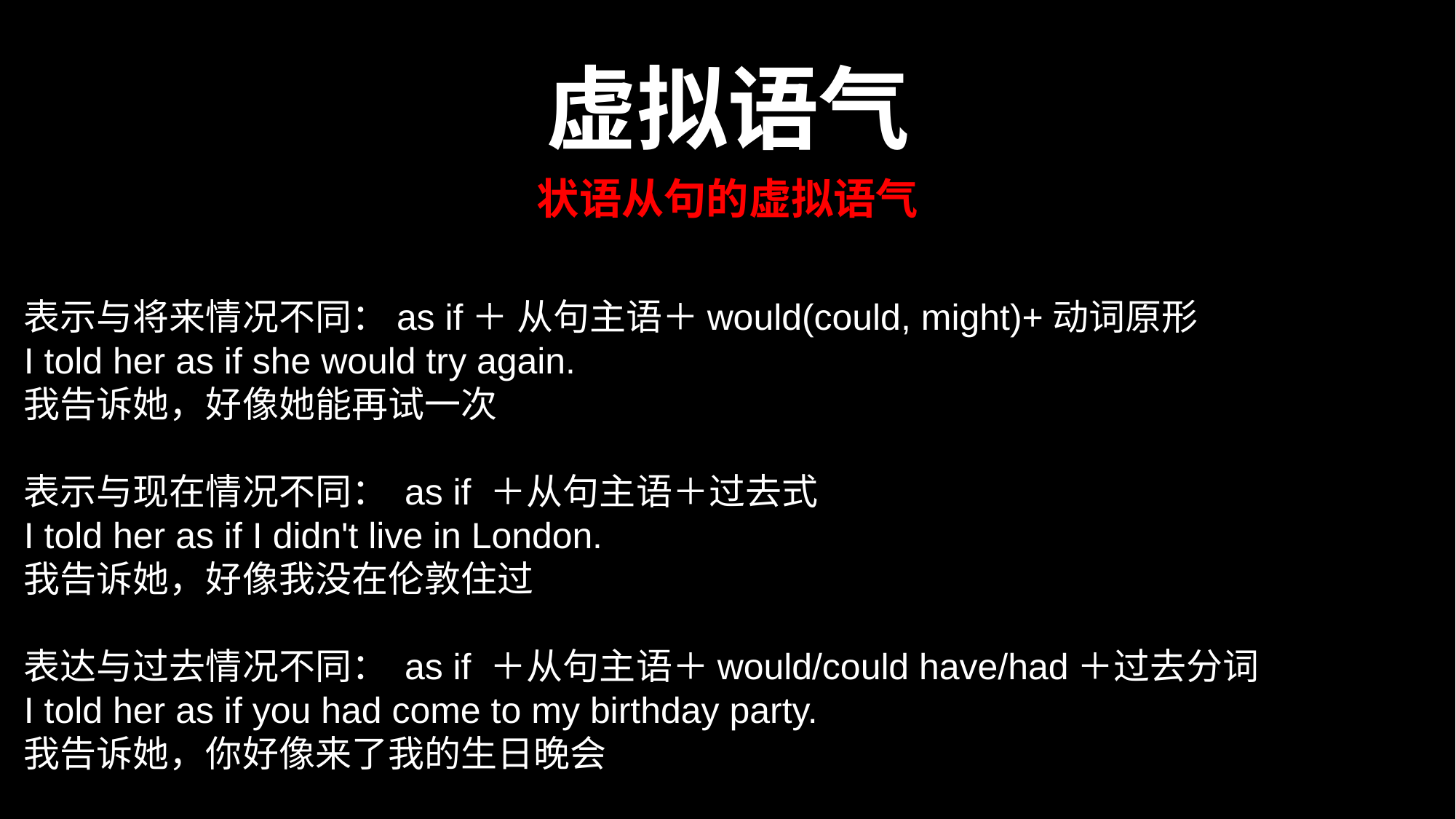

虚拟语气
状语从句的虚拟语气
表示与将来情况不同：as if＋ 从句主语＋would(could, might)+动词原形
I told her as if she would try again.
我告诉她，好像她能再试一次

表示与现在情况不同： as if ＋从句主语＋过去式
I told her as if I didn't live in London.
我告诉她，好像我没在伦敦住过

表达与过去情况不同： as if ＋从句主语＋would/could have/had＋过去分词
I told her as if you had come to my birthday party.
我告诉她，你好像来了我的生日晚会